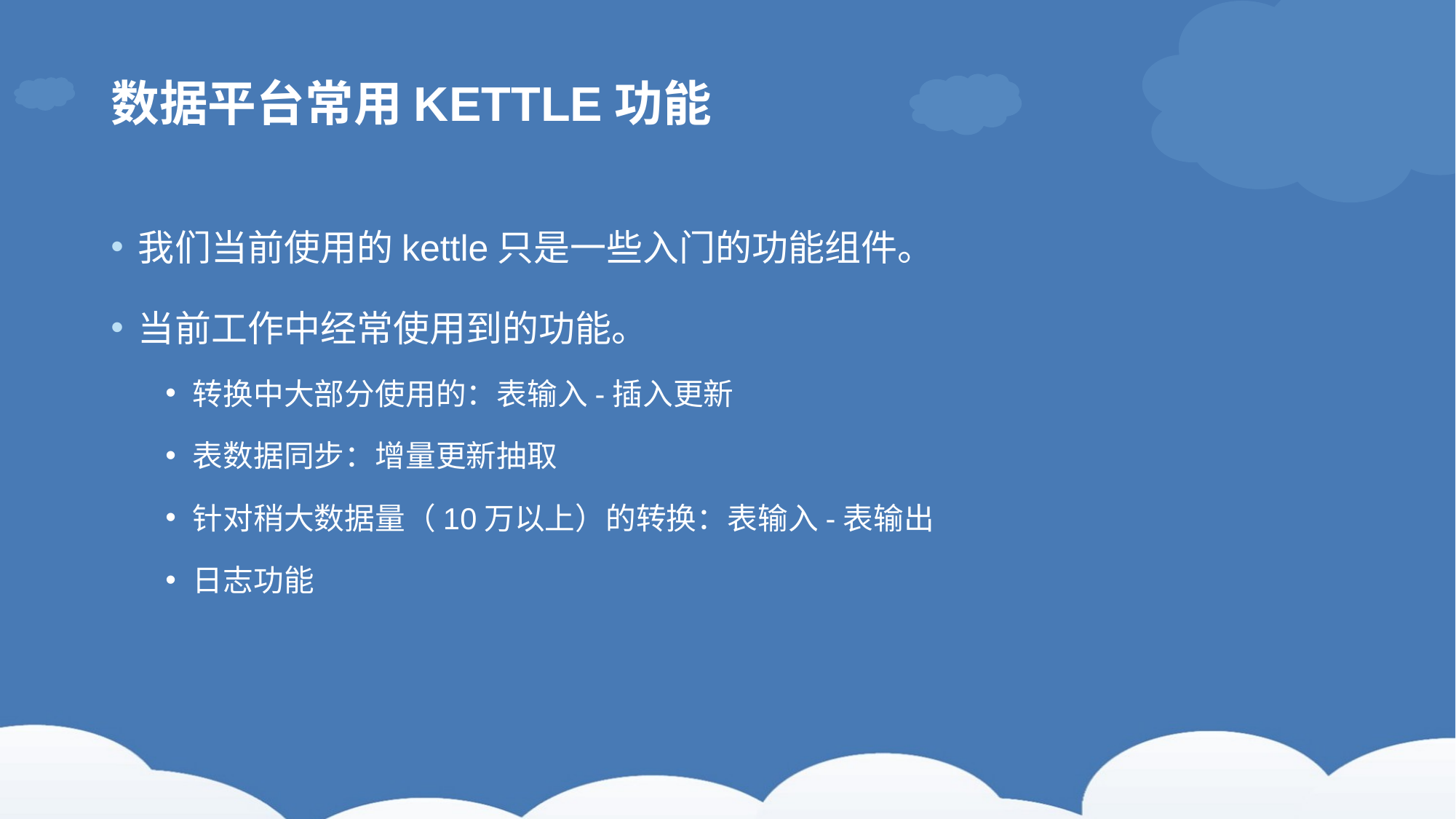

# 数据平台常用KETTLE功能
我们当前使用的kettle只是一些入门的功能组件。
当前工作中经常使用到的功能。
转换中大部分使用的：表输入-插入更新
表数据同步：增量更新抽取
针对稍大数据量（10万以上）的转换：表输入-表输出
日志功能